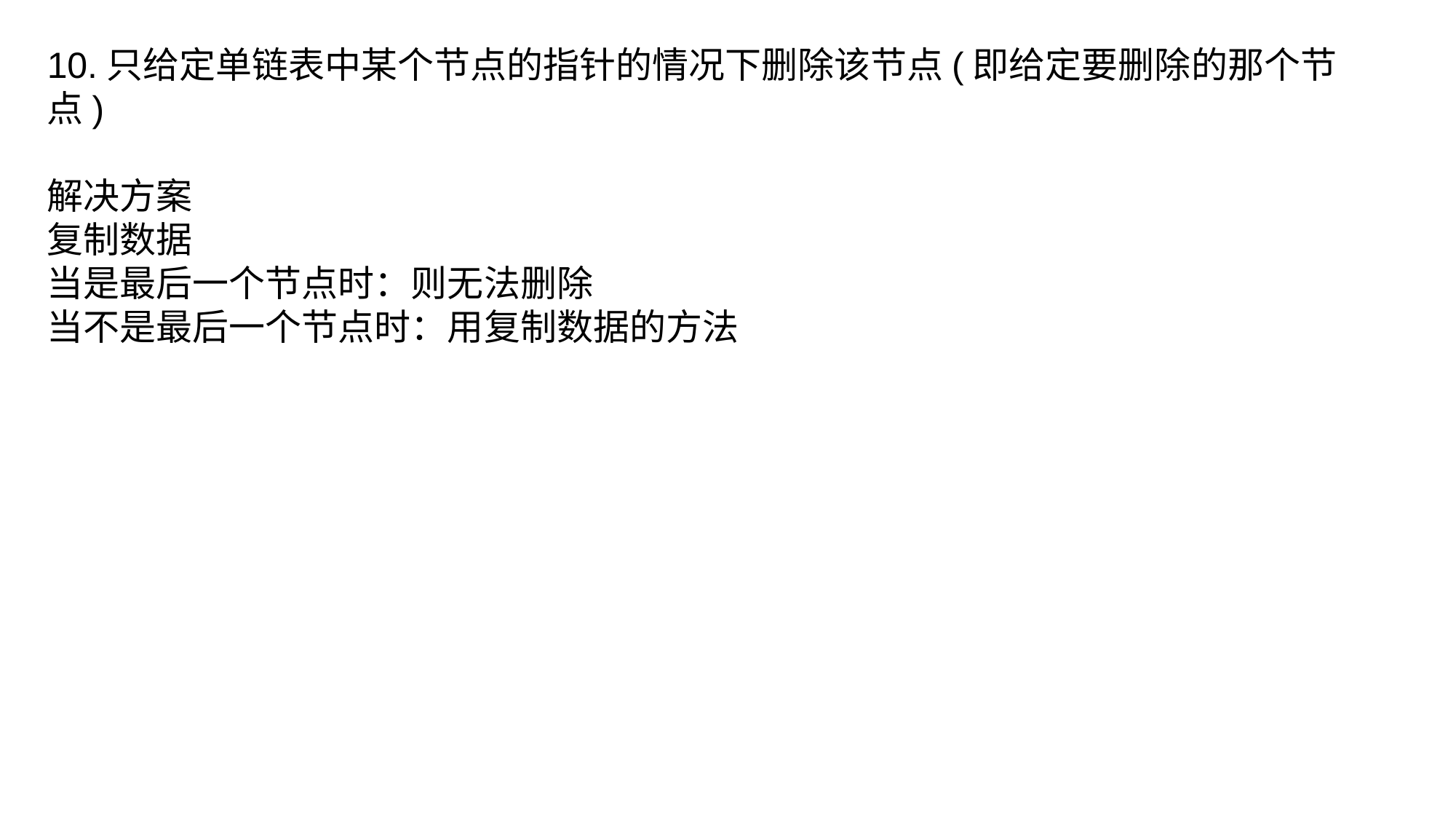

10.只给定单链表中某个节点的指针的情况下删除该节点(即给定要删除的那个节点)

解决方案
复制数据
当是最后一个节点时：则无法删除
当不是最后一个节点时：用复制数据的方法